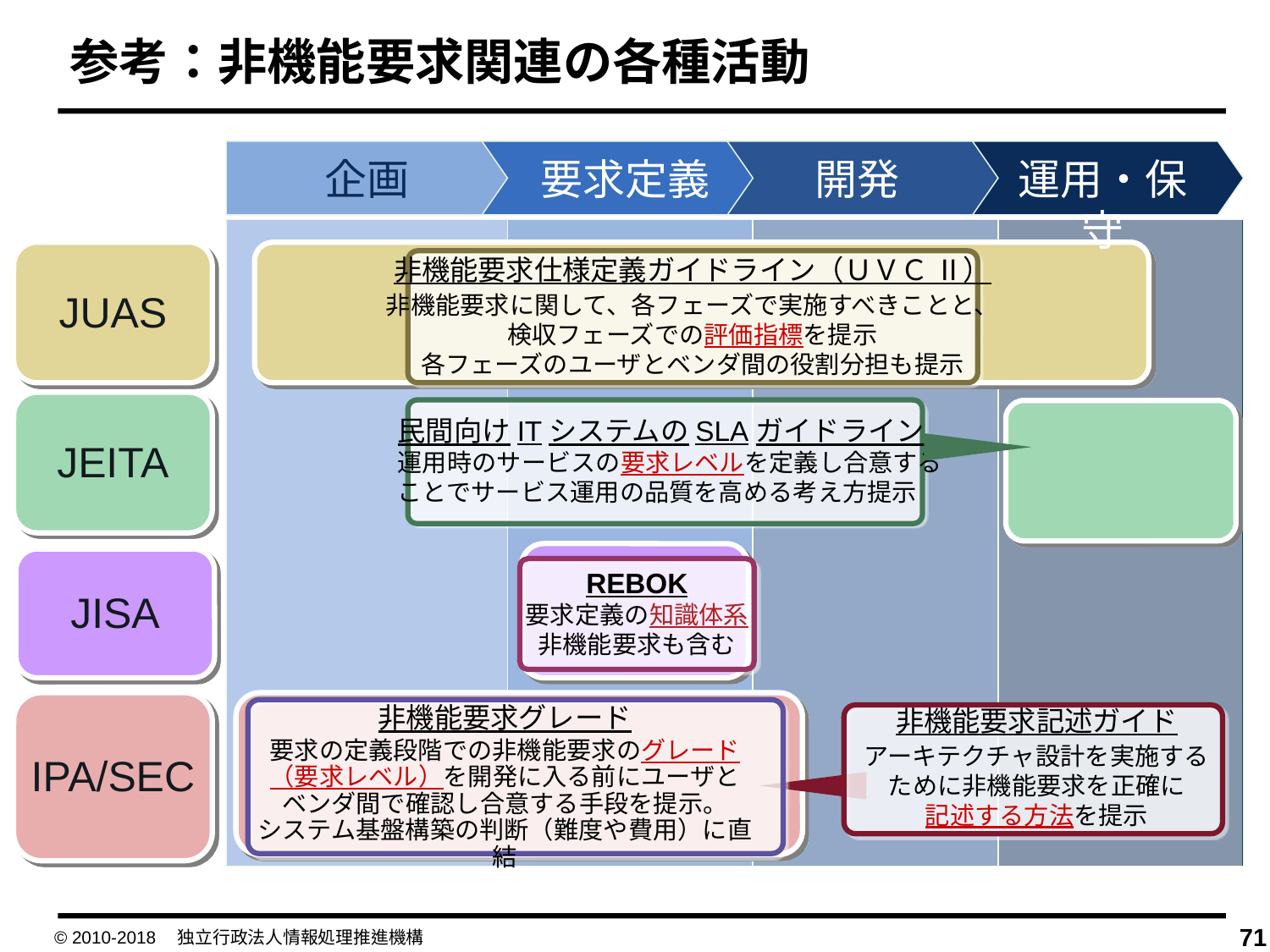

参考：非機能要求関連の各種活動

企画
要求定義
開発
運用・保守

JUAS

非機能要求仕様定義ガイドライン（ＵＶＣ Ⅱ）
非機能要求に関して、各フェーズで実施すべきことと、
検収フェーズでの評価指標を提示
各フェーズのユーザとベンダ間の役割分担も提示

JEITA

民間向けITシステムのSLAガイドライン
運用時のサービスの要求レベルを定義し合意する
ことでサービス運用の品質を高める考え方提示

JISA
REBOK
要求定義の知識体系
非機能要求も含む
IPA/SEC

非機能要求記述ガイド
アーキテクチャ設計を実施する
ために非機能要求を正確に
記述する方法を提示
非機能要求グレード
要求の定義段階での非機能要求のグレード
（要求レベル）を開発に入る前にユーザと
ベンダ間で確認し合意する手段を提示。
システム基盤構築の判断（難度や費用）に直結

© 2010-2018　独立行政法人情報処理推進機構